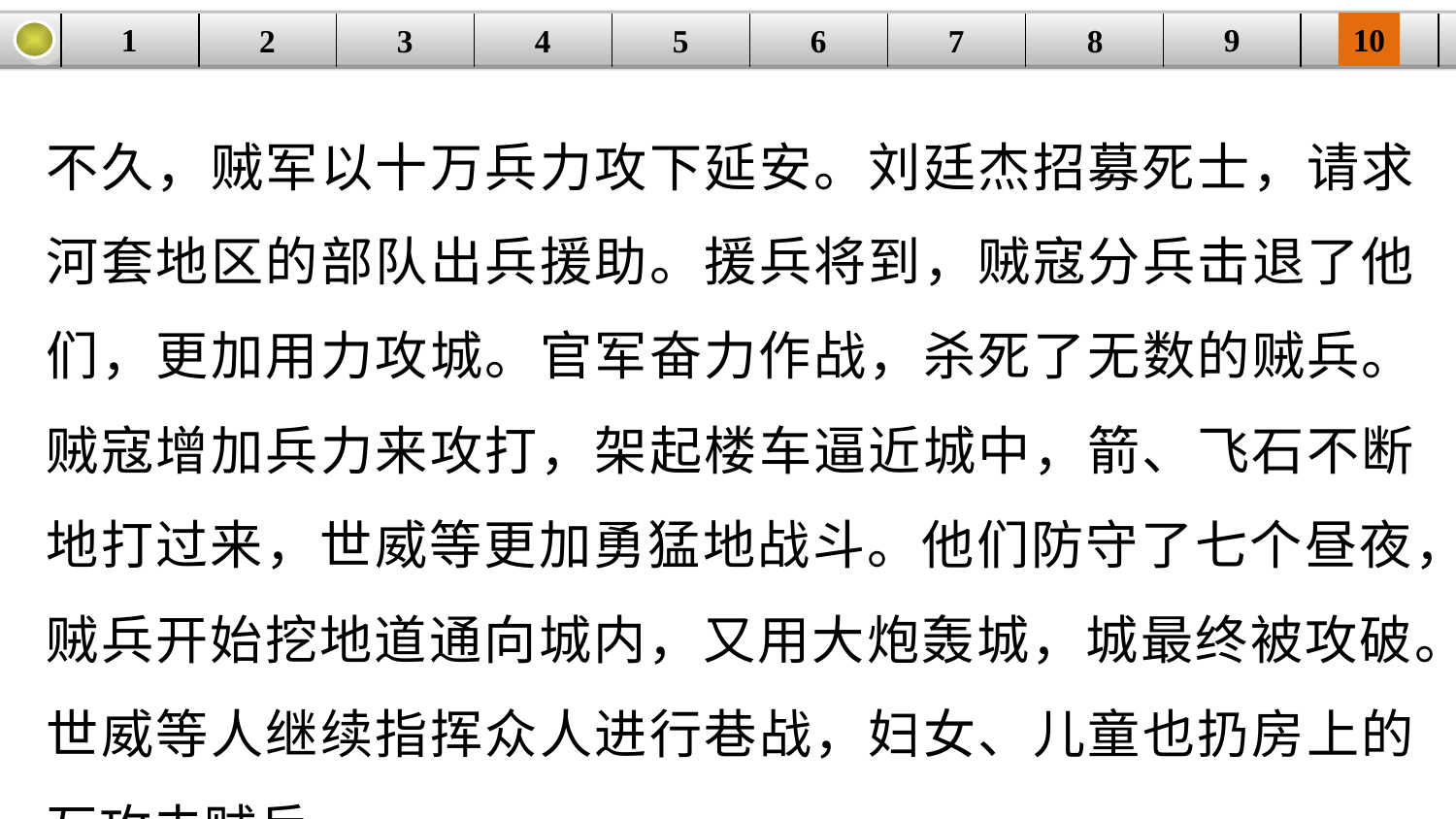

9
10
1
3
4
5
6
8
2
|  |  |  |  |  |  |  |  |  |  |
| --- | --- | --- | --- | --- | --- | --- | --- | --- | --- |
7

不久，贼军以十万兵力攻下延安。刘廷杰招募死士，请求河套地区的部队出兵援助。援兵将到，贼寇分兵击退了他们，更加用力攻城。官军奋力作战，杀死了无数的贼兵。贼寇增加兵力来攻打，架起楼车逼近城中，箭、飞石不断地打过来，世威等更加勇猛地战斗。他们防守了七个昼夜，贼兵开始挖地道通向城内，又用大炮轰城，城最终被攻破。世威等人继续指挥众人进行巷战，妇女、儿童也扔房上的瓦攻击贼兵，